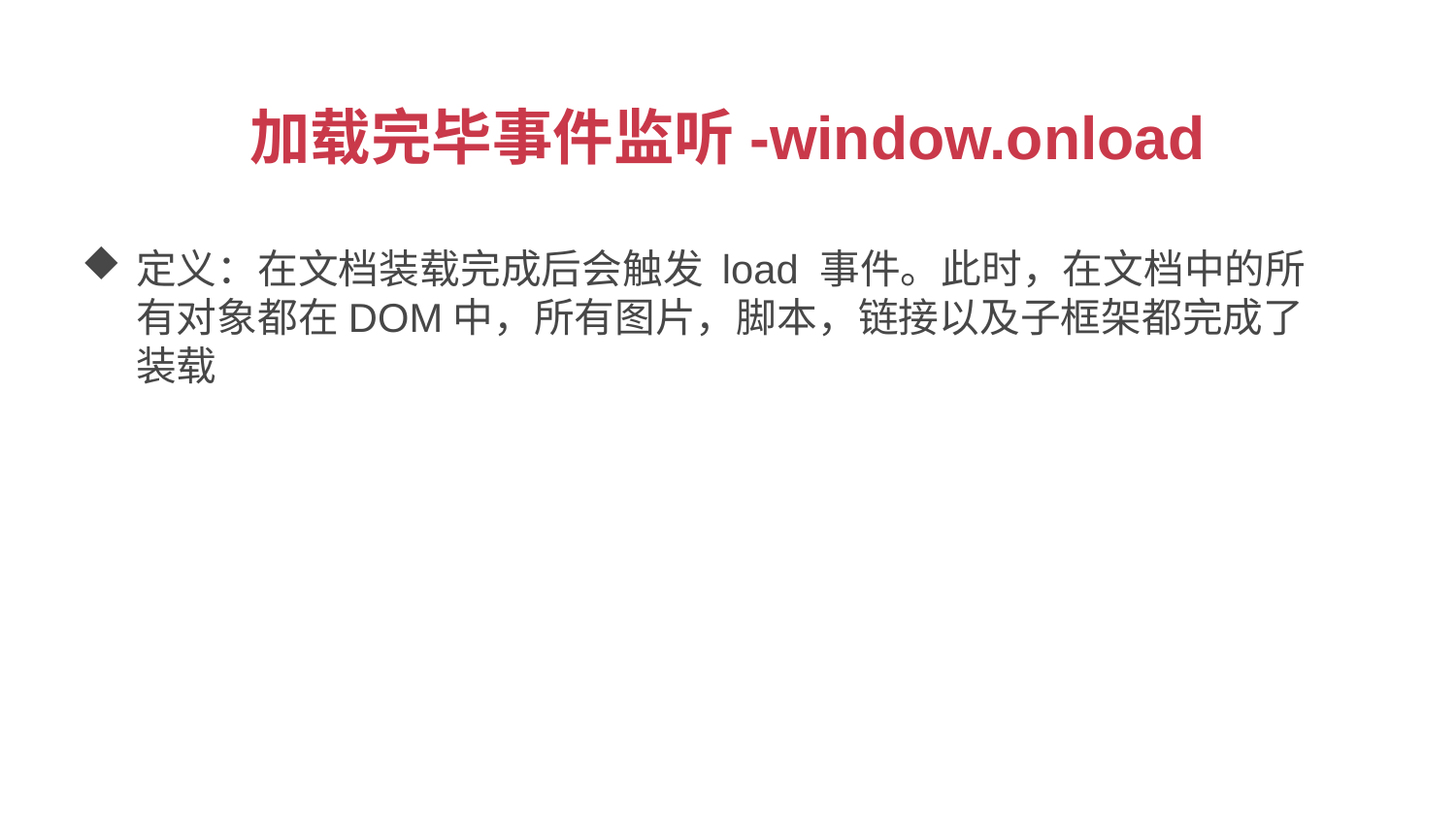

加载完毕事件监听-window.onload
定义：在文档装载完成后会触发 load 事件。此时，在文档中的所有对象都在DOM中，所有图片，脚本，链接以及子框架都完成了装载